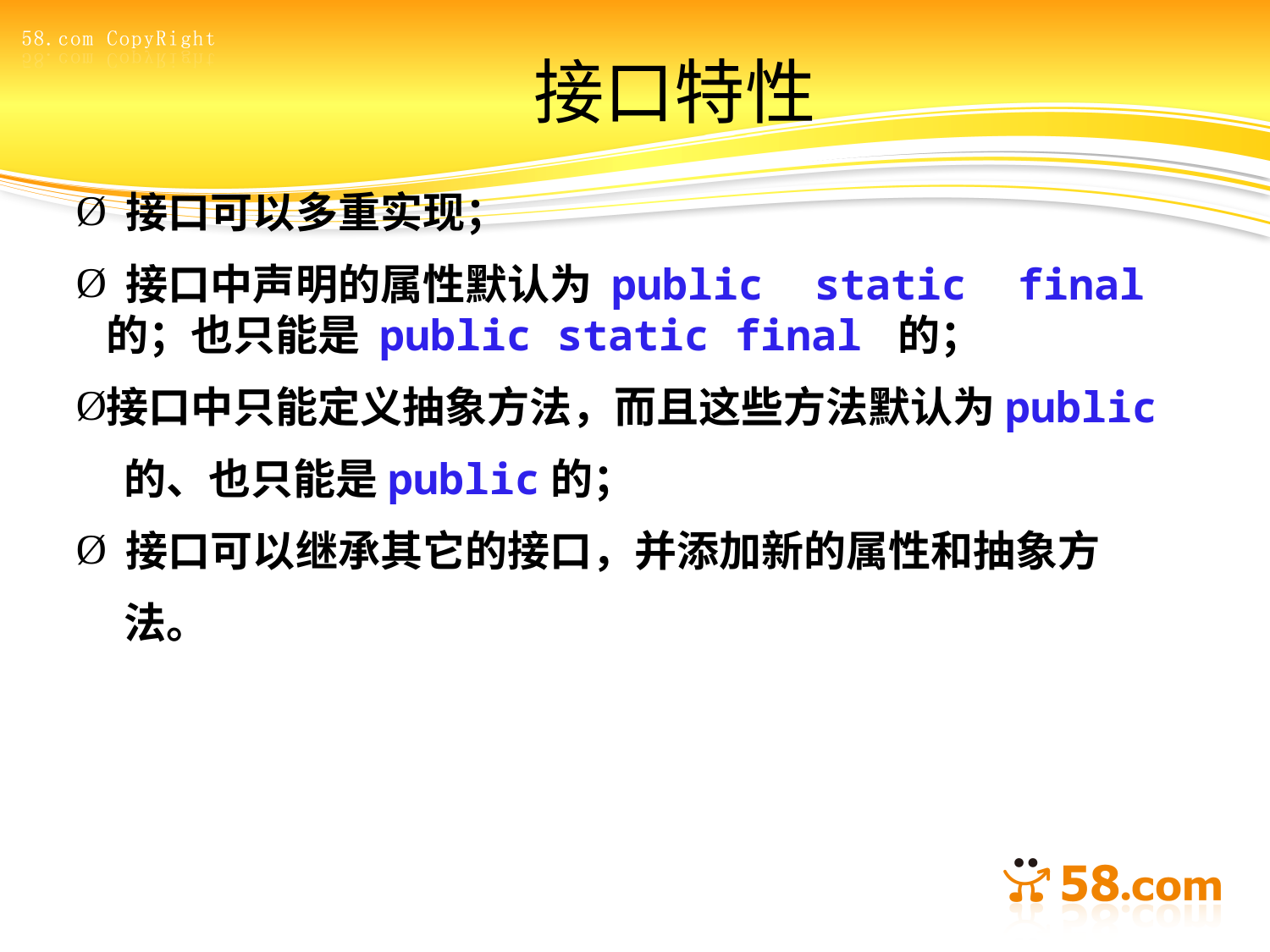

# 接口特性
 接口可以多重实现；
 接口中声明的属性默认为 public  static  final 的；也只能是 public static final 的；
接口中只能定义抽象方法，而且这些方法默认为public
    的、也只能是public的；
 接口可以继承其它的接口，并添加新的属性和抽象方
    法。